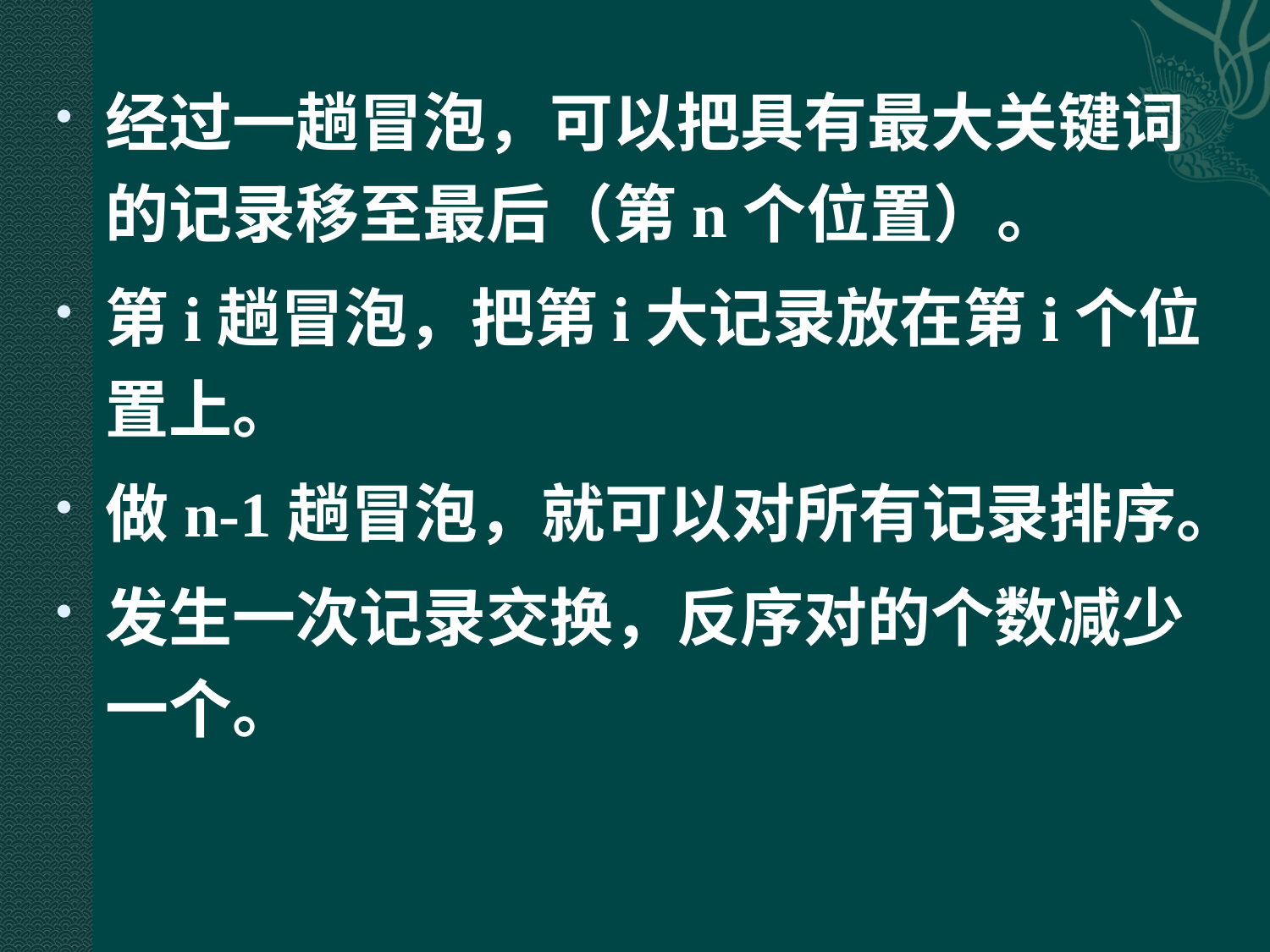

经过一趟冒泡，可以把具有最大关键词的记录移至最后（第n个位置）。
第i趟冒泡，把第i大记录放在第i个位置上。
做n-1趟冒泡，就可以对所有记录排序。
发生一次记录交换，反序对的个数减少一个。